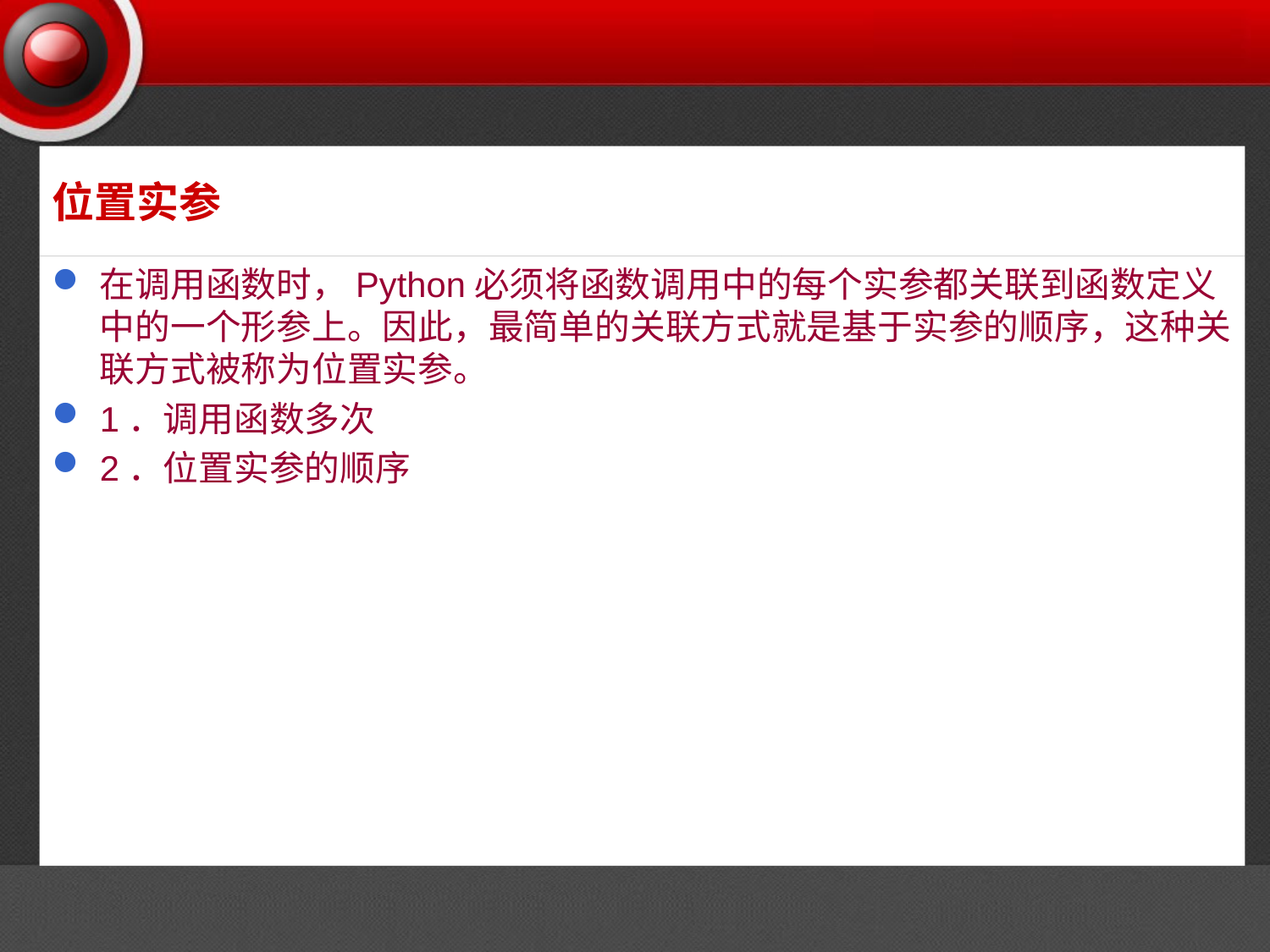

# 位置实参
在调用函数时，Python必须将函数调用中的每个实参都关联到函数定义中的一个形参上。因此，最简单的关联方式就是基于实参的顺序，这种关联方式被称为位置实参。
1．调用函数多次
2．位置实参的顺序